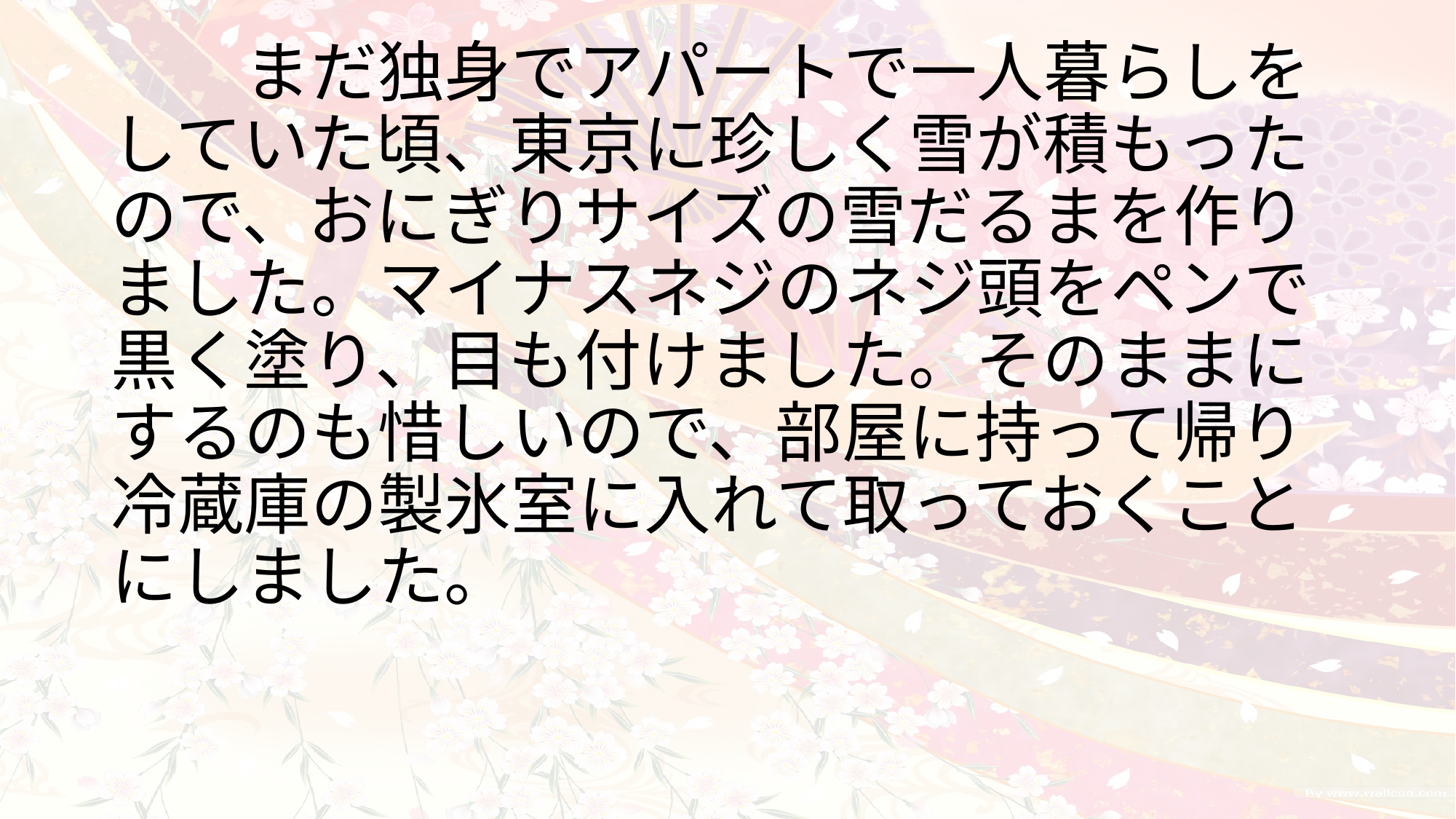

まだ独身でアパートで一人暮らしをしていた頃、東京に珍しく雪が積もったので、おにぎりサイズの雪だるまを作りました。マイナスネジのネジ頭をペンで黒く塗り、目も付けました。そのままにするのも惜しいので、部屋に持って帰り冷蔵庫の製氷室に入れて取っておくことにしました。